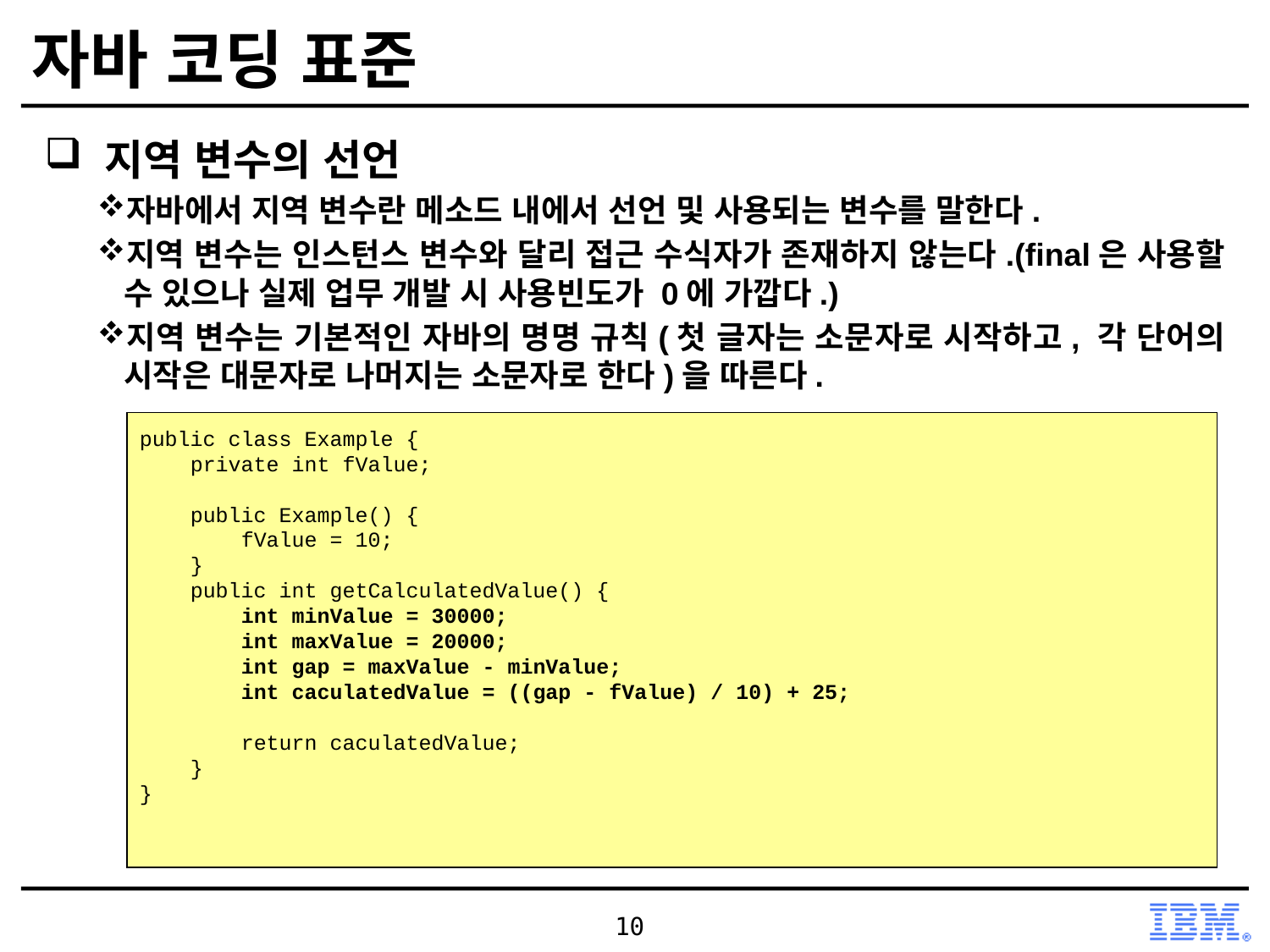

# 자바 코딩 표준
 지역 변수의 선언
자바에서 지역 변수란 메소드 내에서 선언 및 사용되는 변수를 말한다.
지역 변수는 인스턴스 변수와 달리 접근 수식자가 존재하지 않는다.(final은 사용할 수 있으나 실제 업무 개발 시 사용빈도가 0에 가깝다.)
지역 변수는 기본적인 자바의 명명 규칙(첫 글자는 소문자로 시작하고, 각 단어의 시작은 대문자로 나머지는 소문자로 한다)을 따른다.

public class Example {
    private int fValue;

    public Example() {
        fValue = 10;
    }
    public int getCalculatedValue() {
        int minValue = 30000;
        int maxValue = 20000;
        int gap = maxValue - minValue;
        int caculatedValue = ((gap - fValue) / 10) + 25;

        return caculatedValue;
    }
}
10